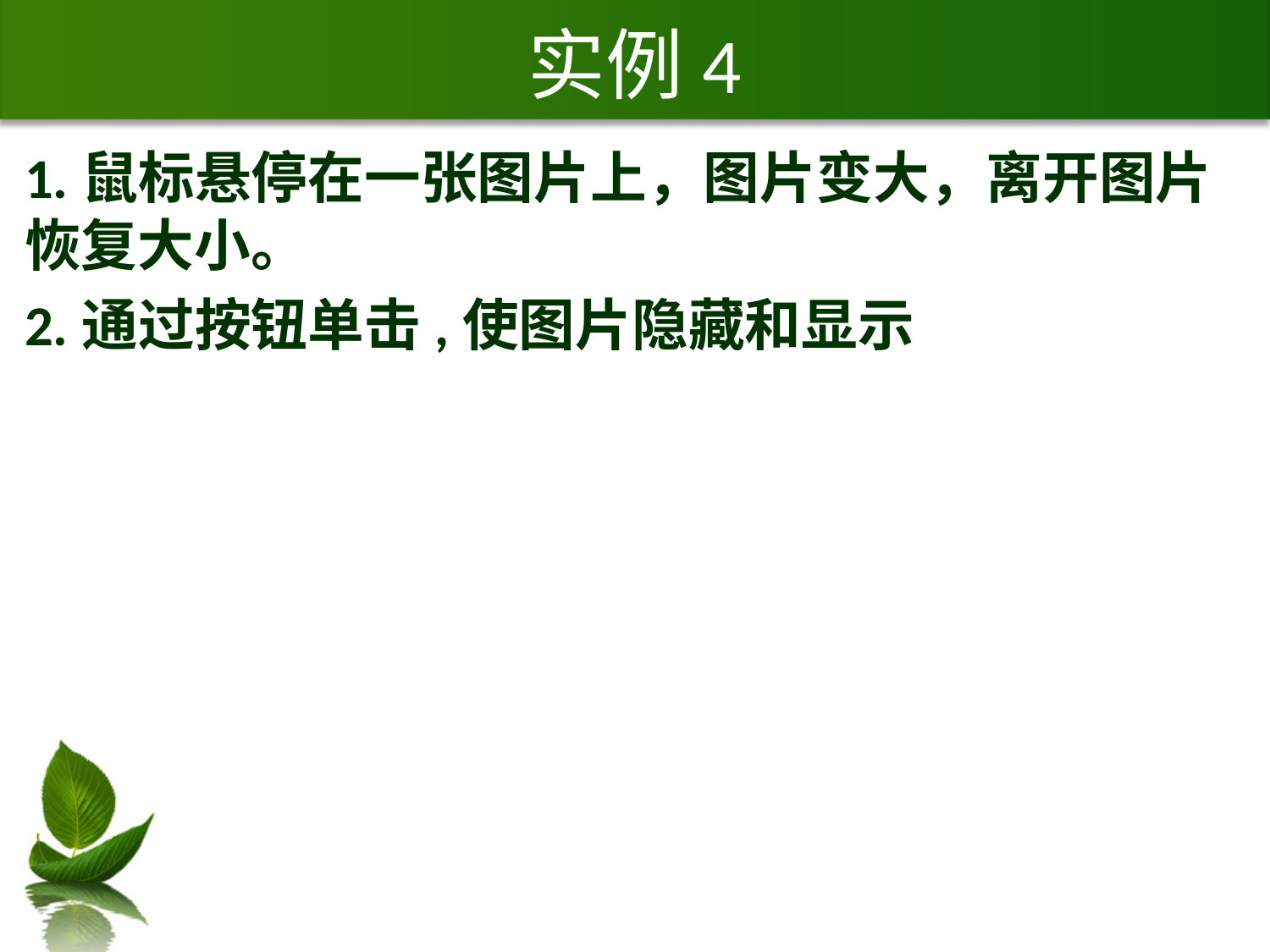

# 实例4
1.鼠标悬停在一张图片上，图片变大，离开图片恢复大小。
2.通过按钮单击,使图片隐藏和显示